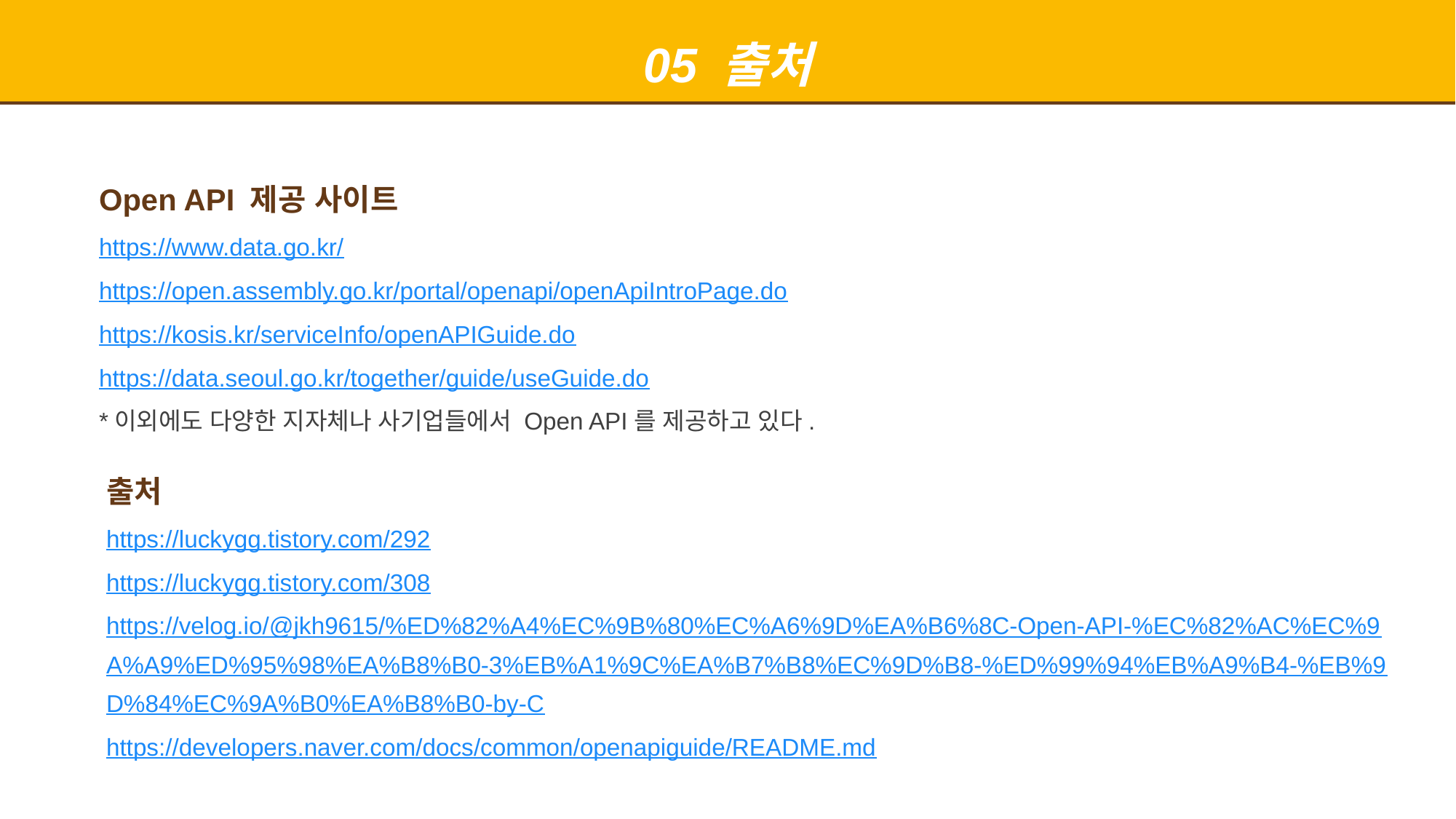

05 출처
Open API 제공 사이트
https://www.data.go.kr/
https://open.assembly.go.kr/portal/openapi/openApiIntroPage.do
https://kosis.kr/serviceInfo/openAPIGuide.do
https://data.seoul.go.kr/together/guide/useGuide.do
*이외에도 다양한 지자체나 사기업들에서 Open API를 제공하고 있다.
출처
https://luckygg.tistory.com/292
https://luckygg.tistory.com/308
https://velog.io/@jkh9615/%ED%82%A4%EC%9B%80%EC%A6%9D%EA%B6%8C-Open-API-%EC%82%AC%EC%9A%A9%ED%95%98%EA%B8%B0-3%EB%A1%9C%EA%B7%B8%EC%9D%B8-%ED%99%94%EB%A9%B4-%EB%9D%84%EC%9A%B0%EA%B8%B0-by-C
https://developers.naver.com/docs/common/openapiguide/README.md